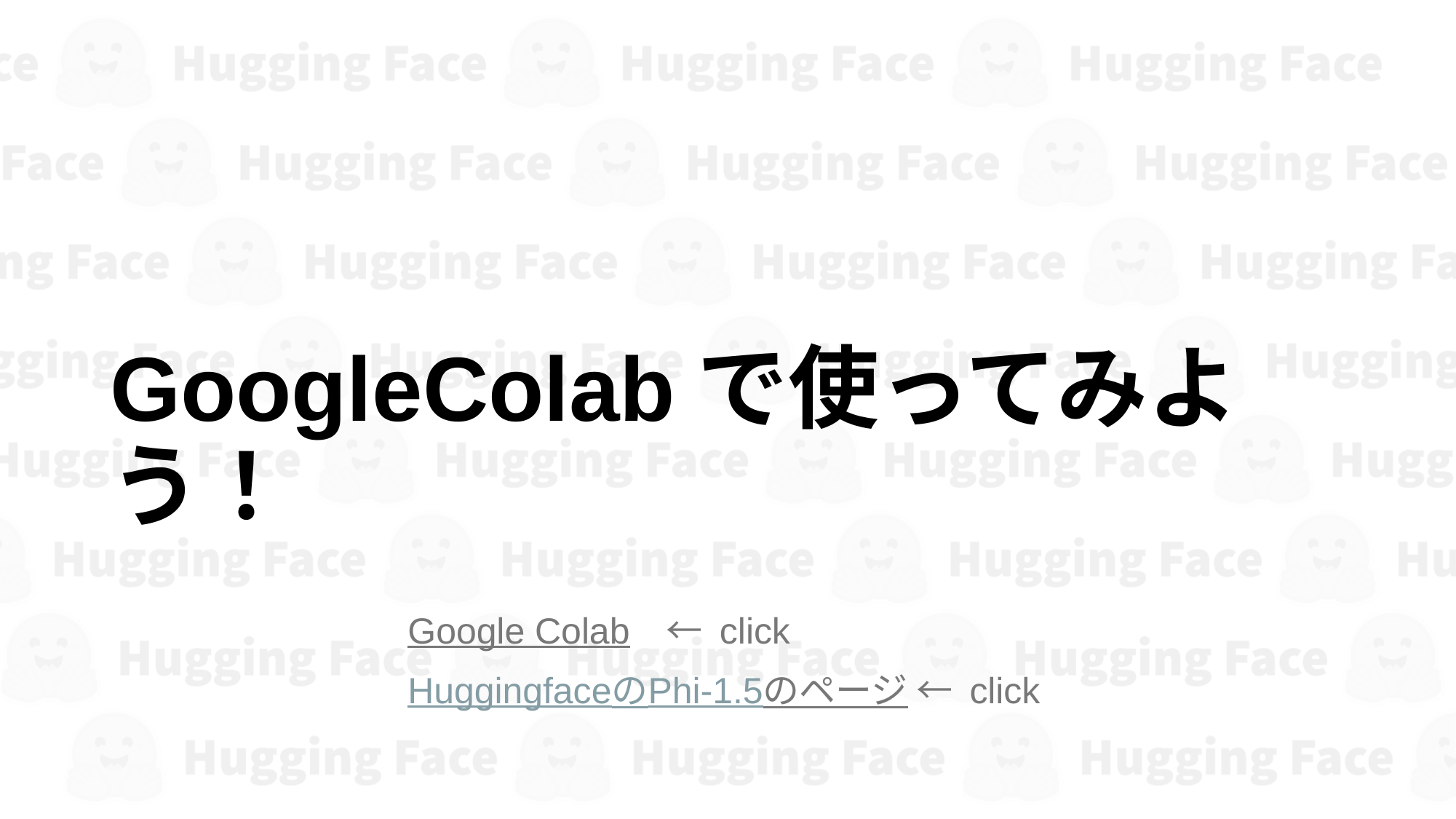

# GoogleColabで使ってみよう！

Google Colab　← click
HuggingfaceのPhi-1.5のページ ← click